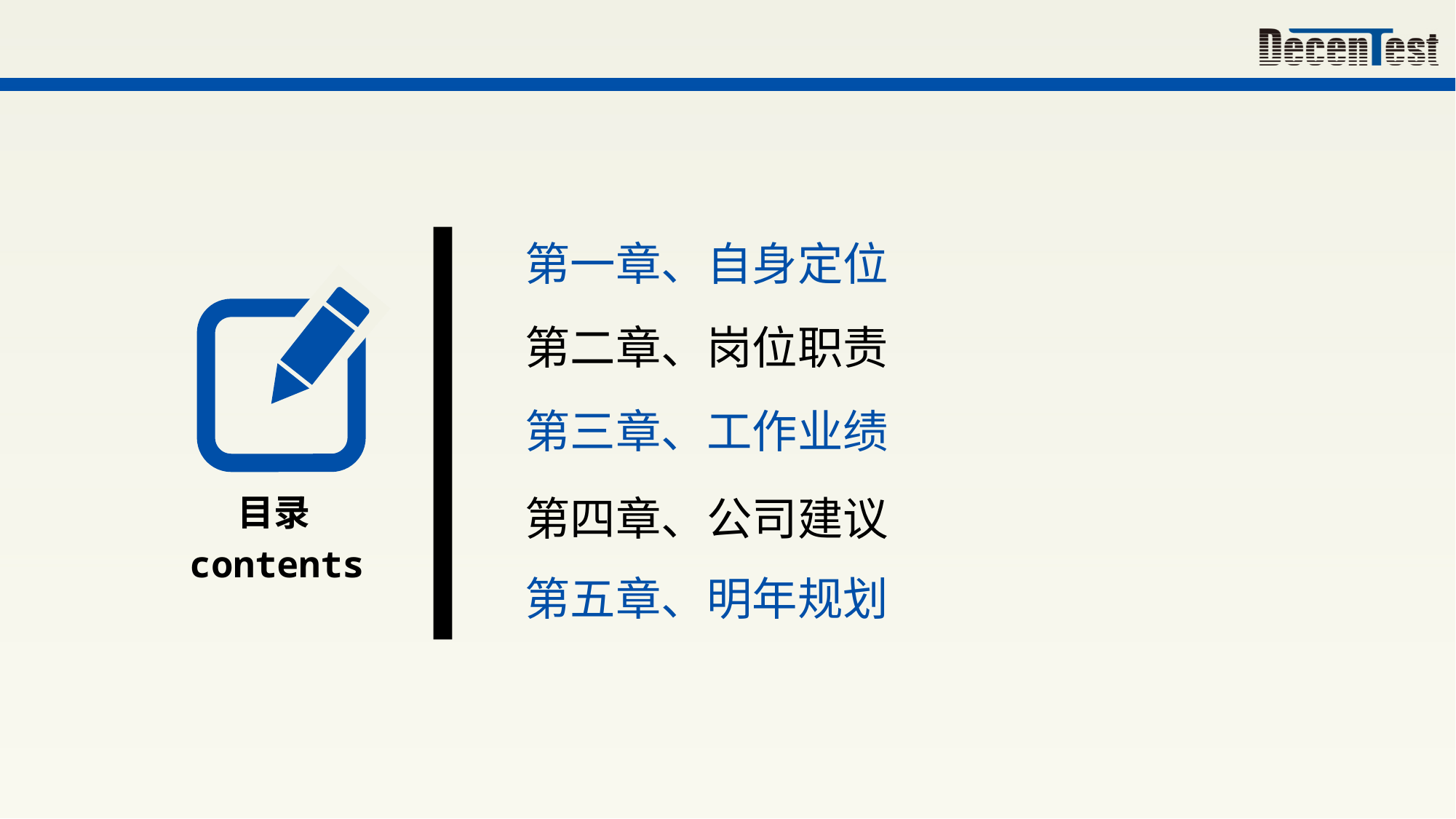

第一章、自身定位

第二章、岗位职责
第三章、工作业绩
第四章、公司建议
目录
contents
第五章、明年规划

2